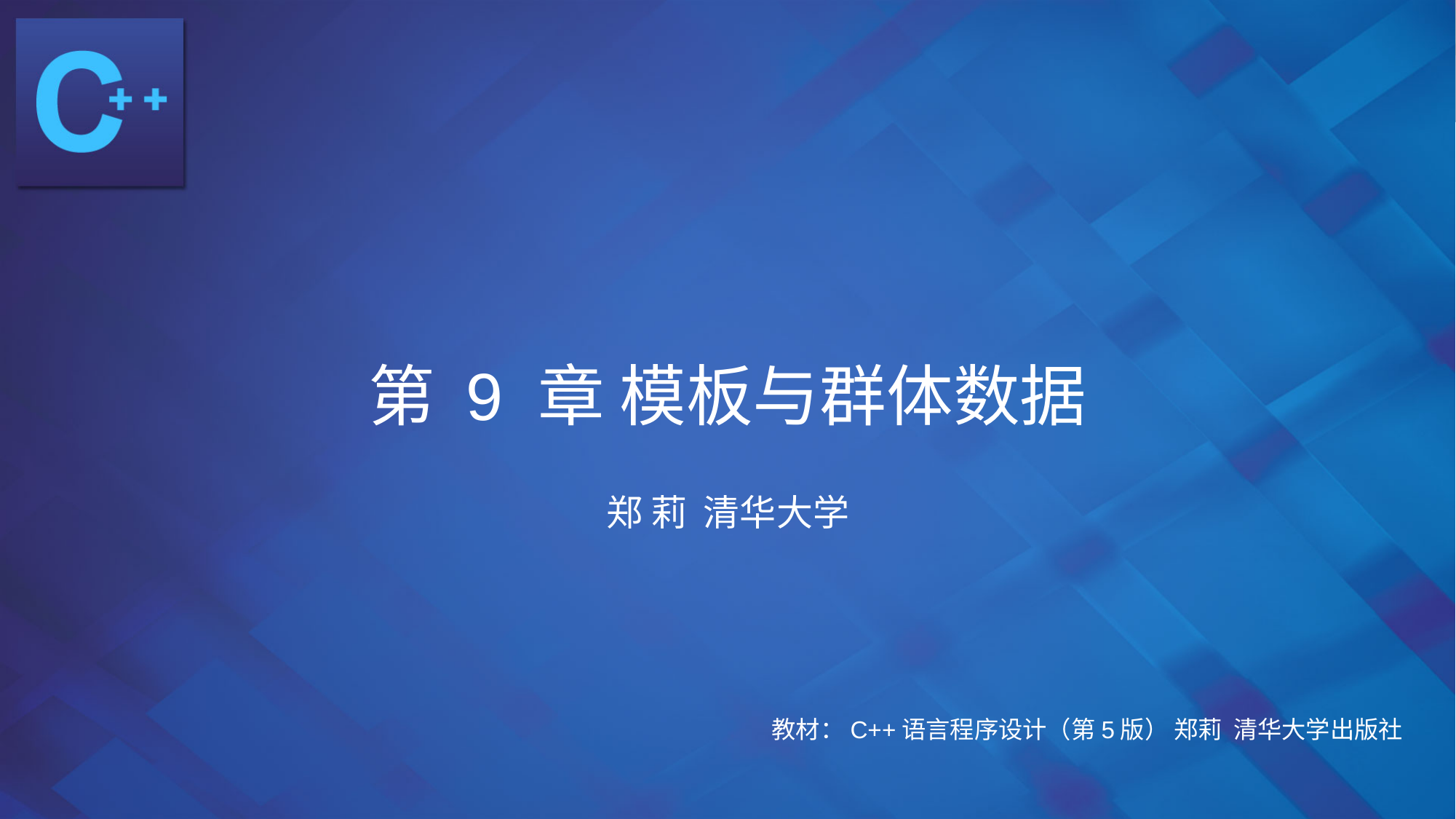

# 第 9 章 模板与群体数据
郑 莉  清华大学
教材：C++语言程序设计（第5版） 郑莉  清华大学出版社